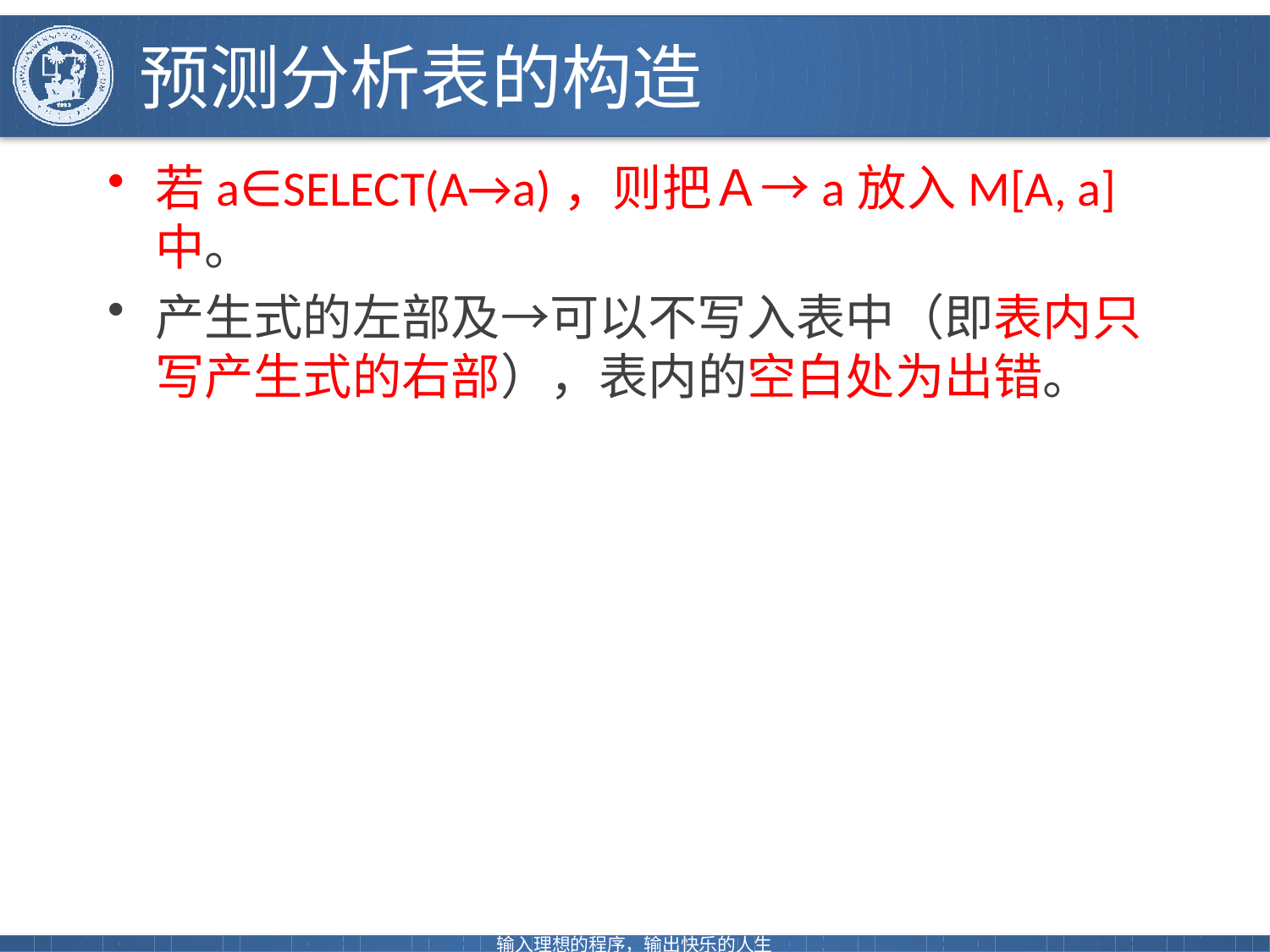

# 预测分析表的构造
若a∈SELECT(A→a)，则把Ａ→a放入M[A, a]中。
产生式的左部及→可以不写入表中（即表内只写产生式的右部），表内的空白处为出错。